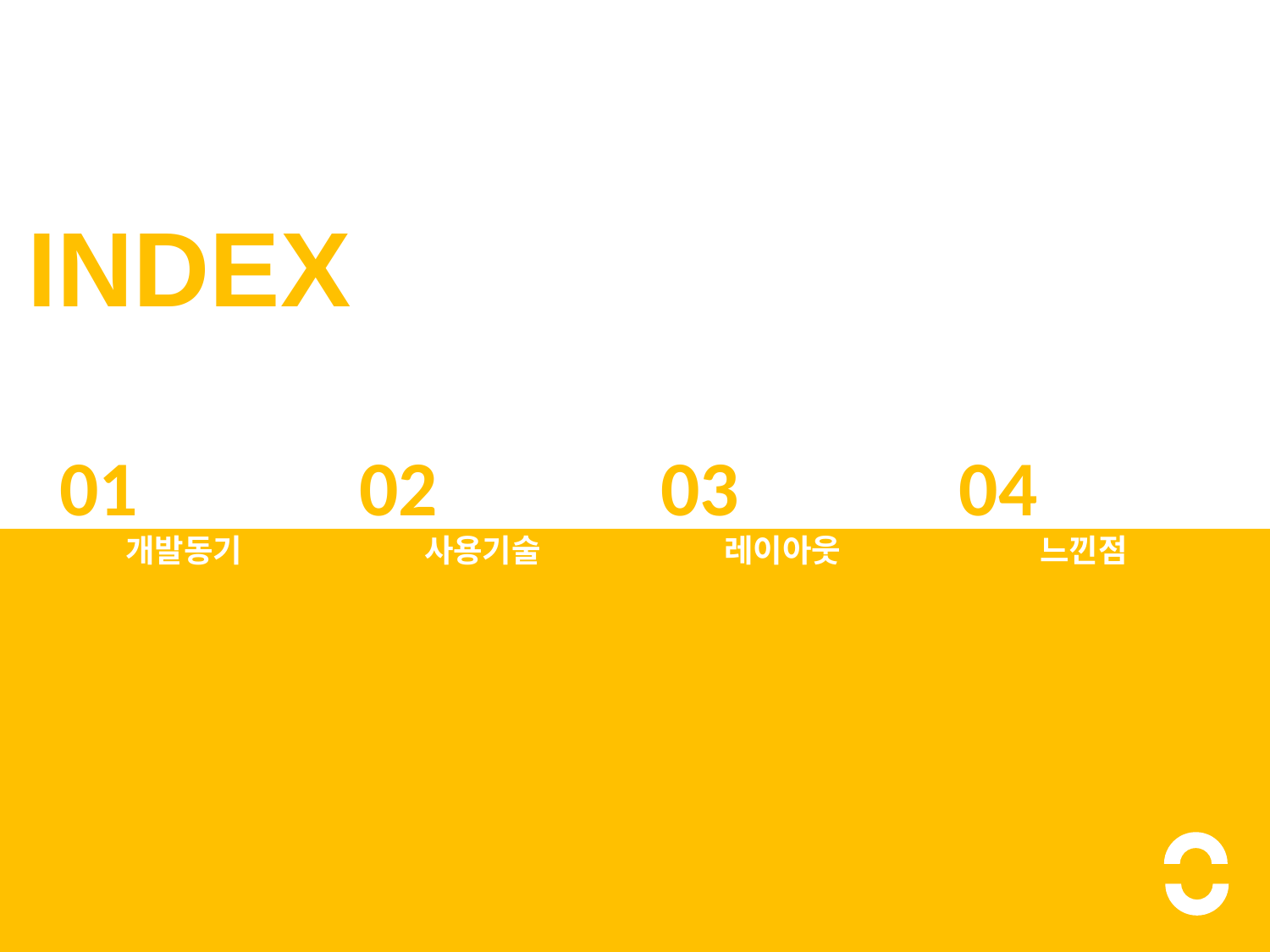

INDEX
01
02
04
03
개발동기
사용기술
레이아웃
느낀점